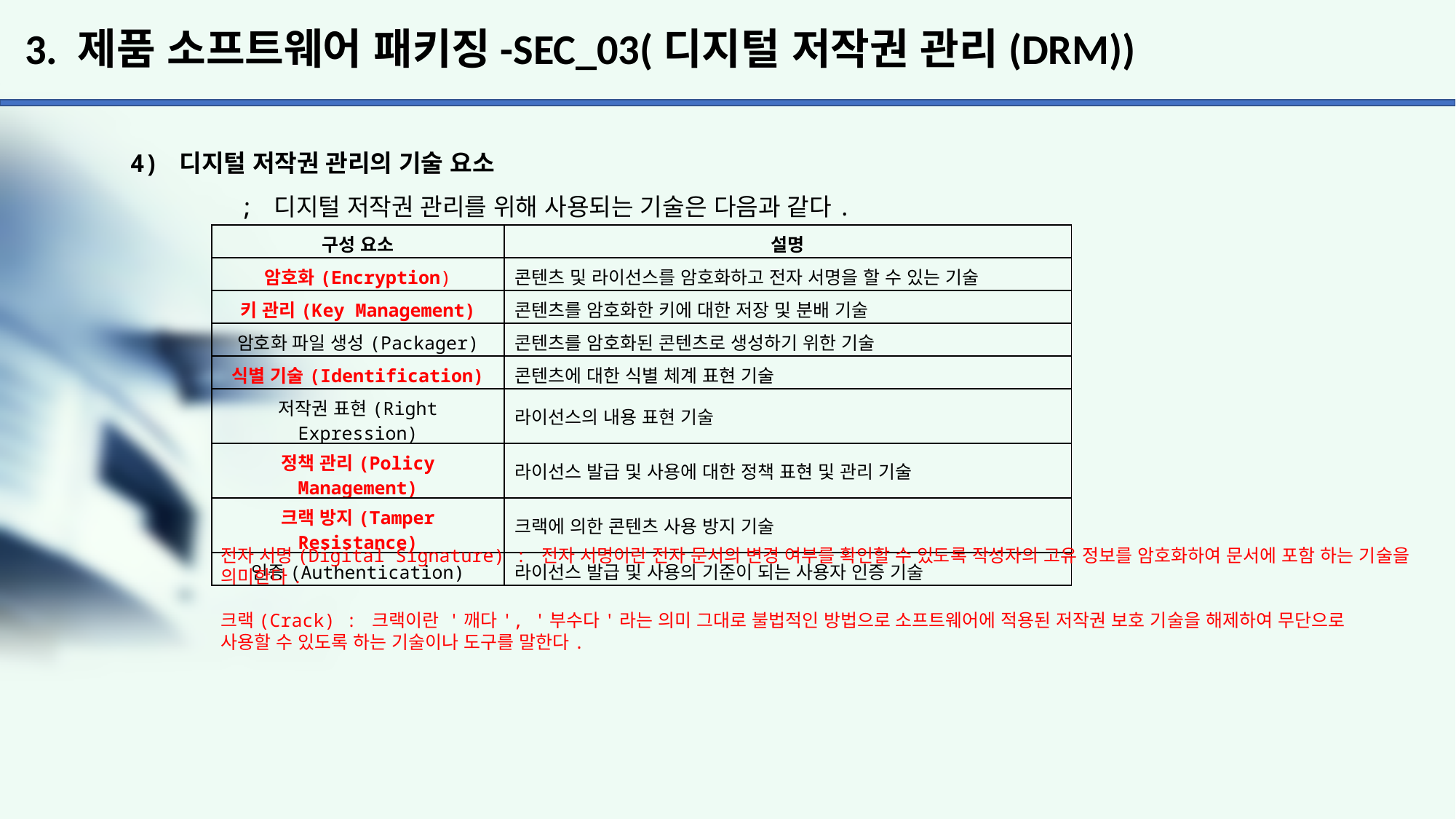

# 3. 제품 소프트웨어 패키징-SEC_03(디지털 저작권 관리(DRM))
4) 디지털 저작권 관리의 기술 요소
	; 디지털 저작권 관리를 위해 사용되는 기술은 다음과 같다.

| 구성 요소 | 설명 |
| --- | --- |
| 암호화(Encryption) | 콘텐츠 및 라이선스를 암호화하고 전자 서명을 할 수 있는 기술 |
| 키 관리(Key Management) | 콘텐츠를 암호화한 키에 대한 저장 및 분배 기술 |
| 암호화 파일 생성(Packager) | 콘텐츠를 암호화된 콘텐츠로 생성하기 위한 기술 |
| 식별 기술(Identification) | 콘텐츠에 대한 식별 체계 표현 기술 |
| 저작권 표현(Right Expression) | 라이선스의 내용 표현 기술 |
| 정책 관리(Policy Management) | 라이선스 발급 및 사용에 대한 정책 표현 및 관리 기술 |
| 크랙 방지(Tamper Resistance) | 크랙에 의한 콘텐츠 사용 방지 기술 |
| 인증(Authentication) | 라이선스 발급 및 사용의 기준이 되는 사용자 인증 기술 |
전자 서명(Digital Signature) : 전자 서명이란 전자 문서의 변경 여부를 확인할 수 있도록 작성자의 고유 정보를 암호화하여 문서에 포함 하는 기술을 의미한다.

크랙(Crack) : 크랙이란 '깨다', '부수다'라는 의미 그대로 불법적인 방법으로 소프트웨어에 적용된 저작권 보호 기술을 해제하여 무단으로
사용할 수 있도록 하는 기술이나 도구를 말한다.